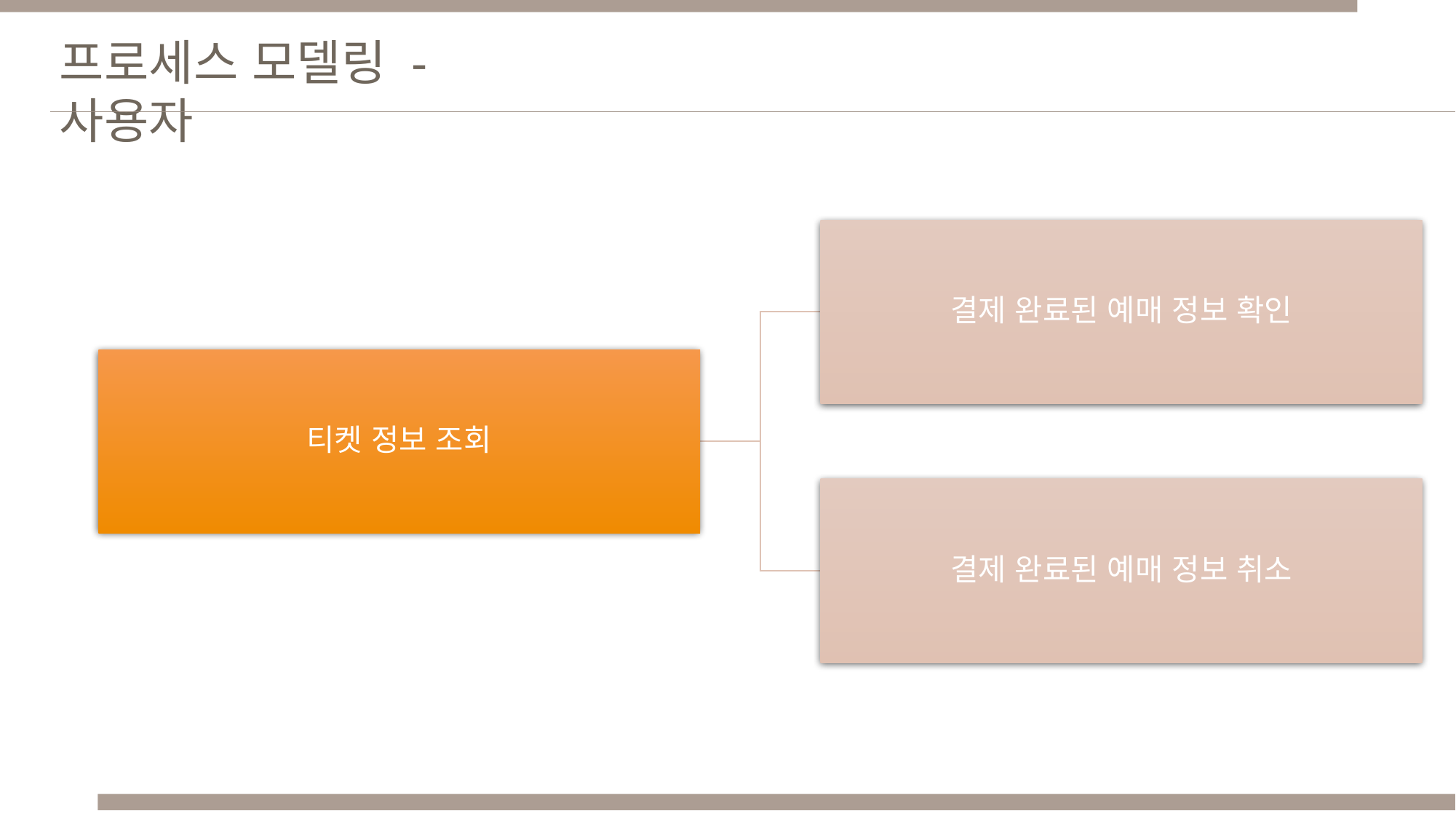

프로세스 모델링 - 사용자
티켓 정보 조회
결제 완료된 예매 정보 확인
결제 완료된 예매 정보 취소